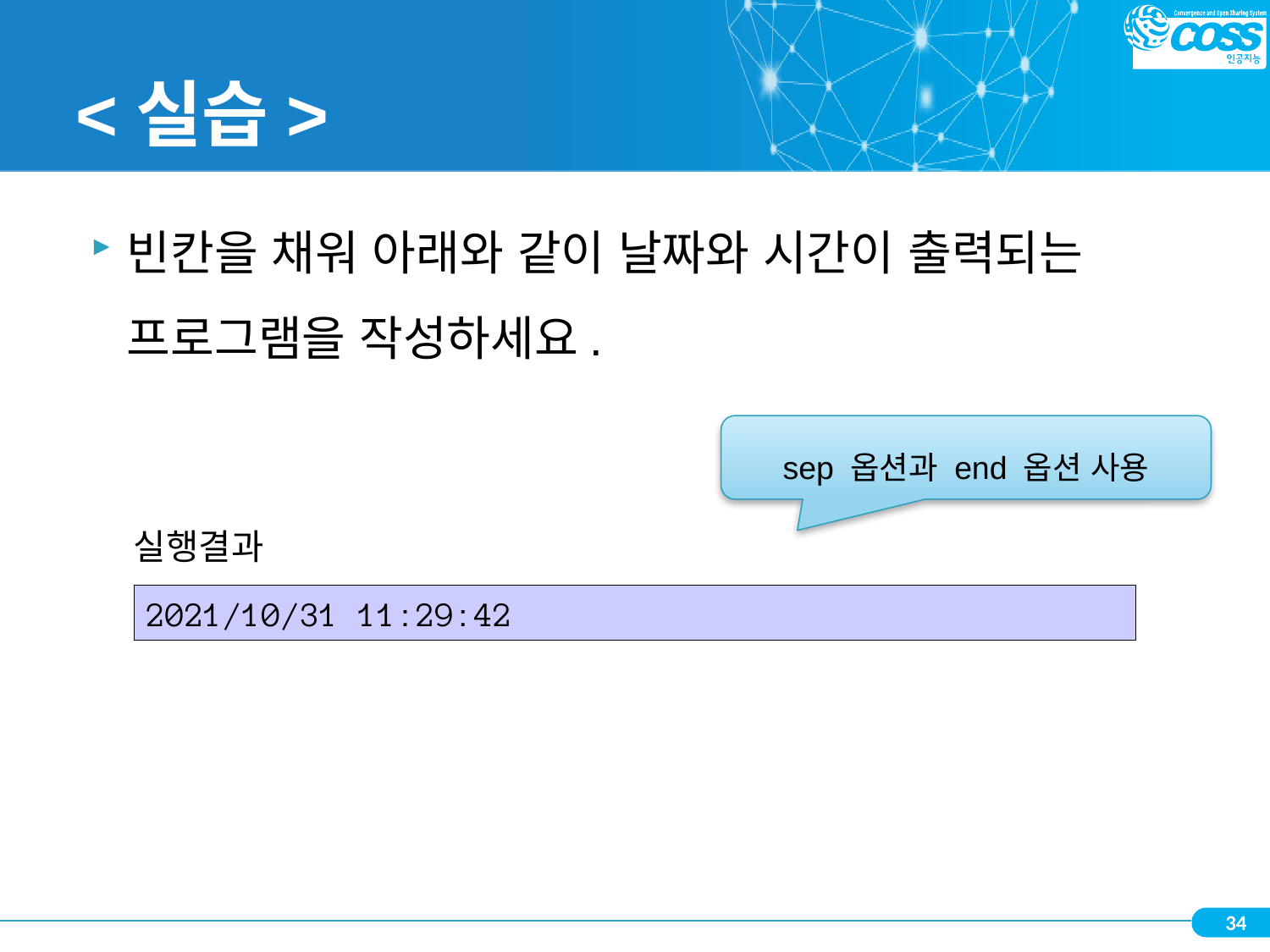

# <실습>
빈칸을 채워 아래와 같이 날짜와 시간이 출력되는 프로그램을 작성하세요.
sep 옵션과 end 옵션 사용
실행결과
2021/10/31 11:29:42